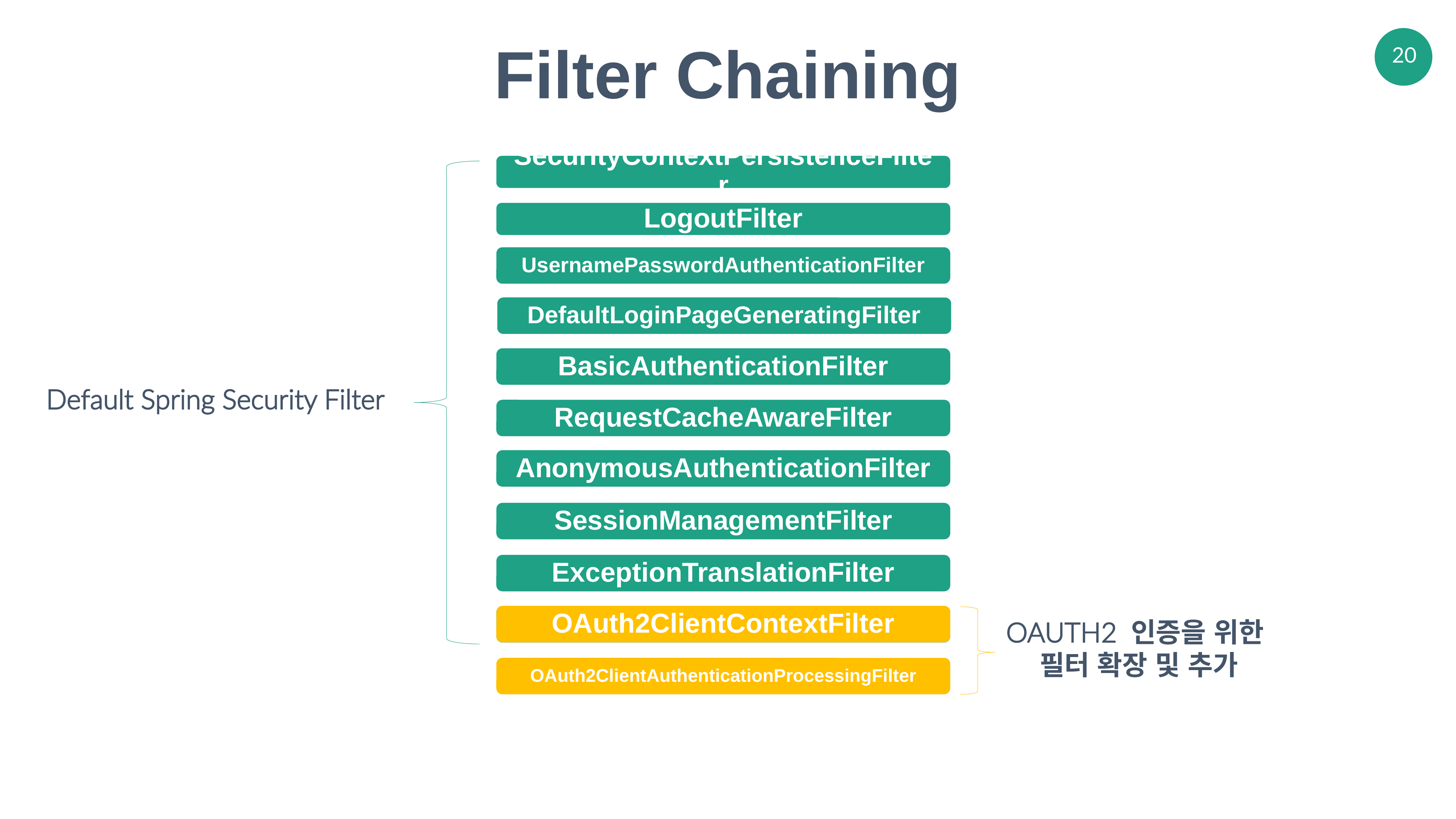

Filter Chaining

SecurityContextPersistenceFilter

Default Spring Security Filter

LogoutFilter

UsernamePasswordAuthenticationFilter

DefaultLoginPageGeneratingFilter

BasicAuthenticationFilter

RequestCacheAwareFilter

AnonymousAuthenticationFilter

SessionManagementFilter

ExceptionTranslationFilter

OAuth2ClientContextFilter

FilterSecurityInterceptor

OAUTH2 인증을 위한
필터 확장 및 추가

OAuth2ClientAuthenticationProcessingFilter